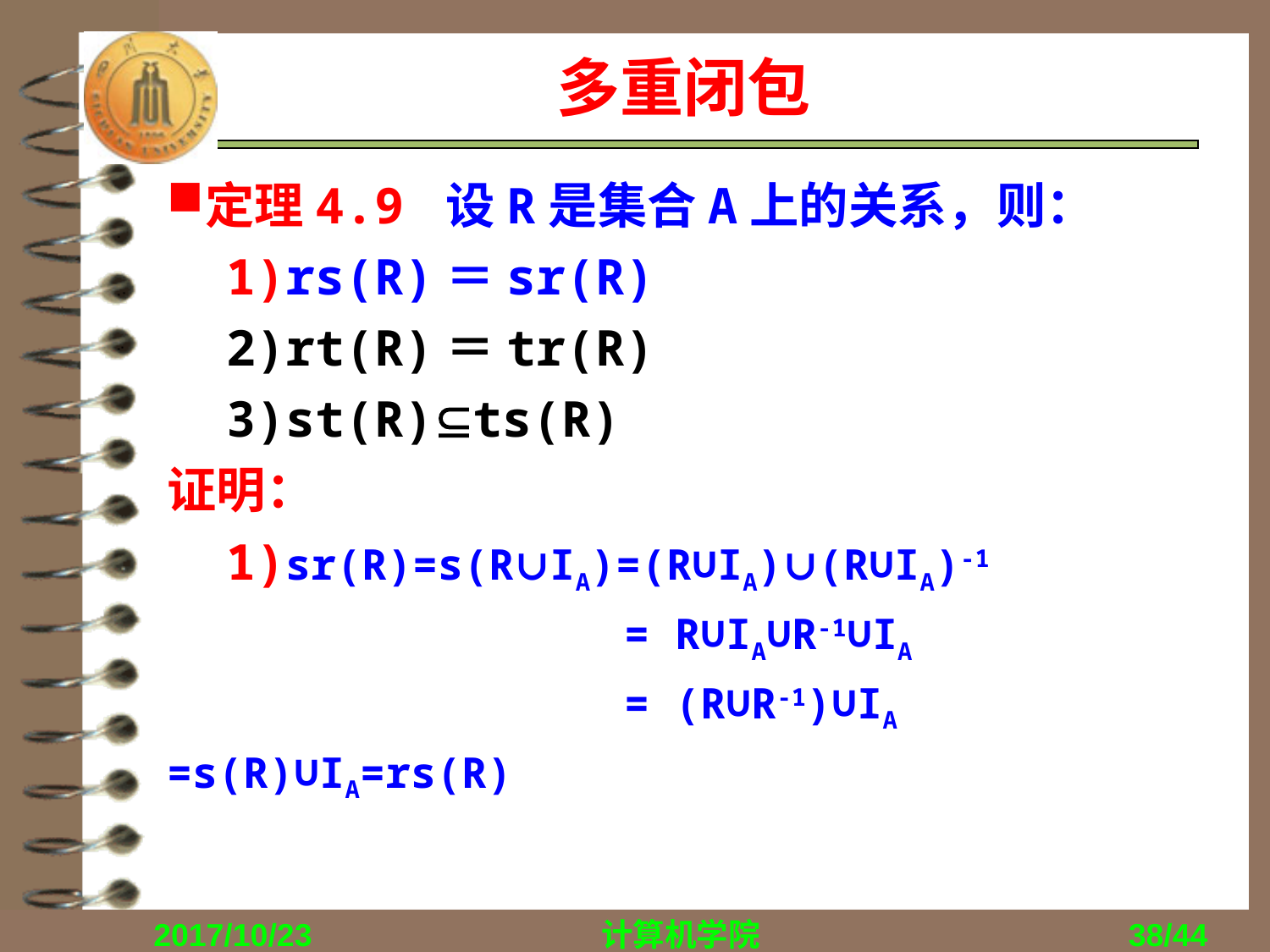

多重闭包
定理4.9 设R是集合A上的关系，则：
  1)rs(R)＝sr(R)
  2)rt(R)＝tr(R)
  3)st(R)⊆ts(R)
证明：
  1)sr(R)=s(R∪IA)=(R∪IA)∪(R∪IA)-1
                  = R∪IA∪R-1∪IA
                  = (R∪R-1)∪IA =s(R)∪IA=rs(R)
2017/10/23
计算机学院
38/44